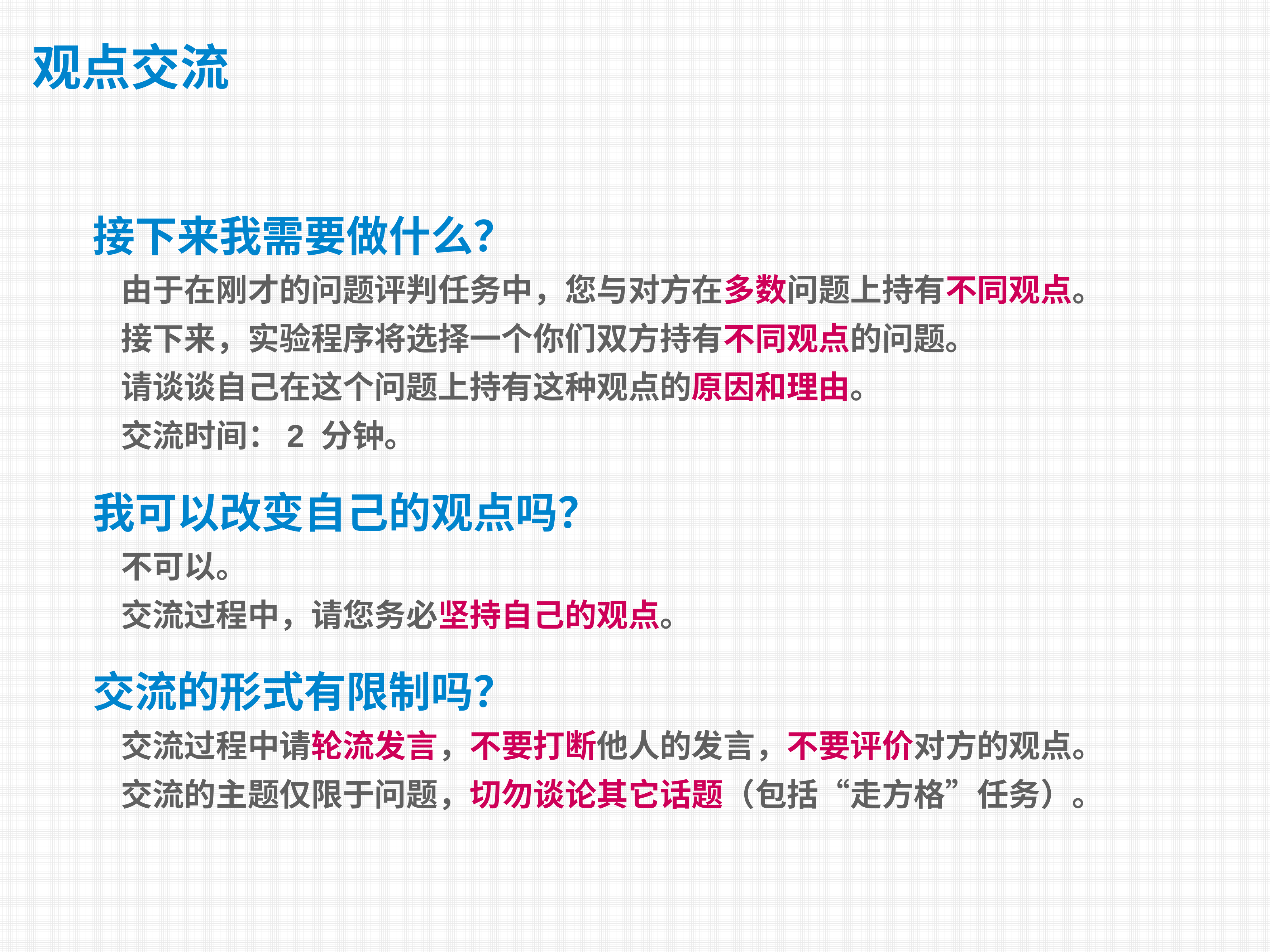

# 观点交流
接下来我需要做什么？
由于在刚才的问题评判任务中，您与对方在多数问题上持有不同观点。
接下来，实验程序将选择一个你们双方持有不同观点的问题。
请谈谈自己在这个问题上持有这种观点的原因和理由。
交流时间：2 分钟。
我可以改变自己的观点吗？
不可以。
交流过程中，请您务必坚持自己的观点。
交流的形式有限制吗？
交流过程中请轮流发言，不要打断他人的发言，不要评价对方的观点。
交流的主题仅限于问题，切勿谈论其它话题（包括“走方格”任务）。